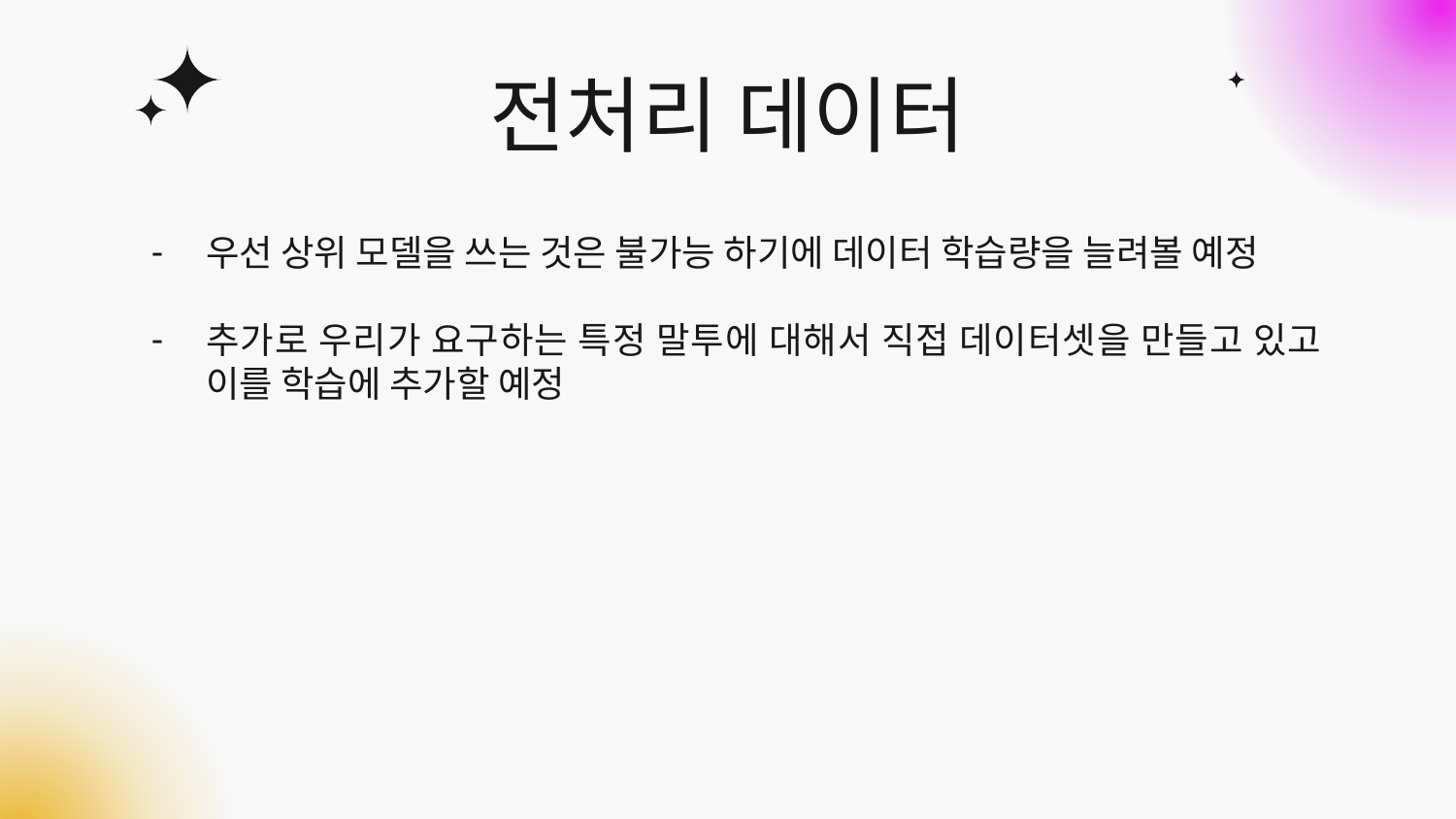

# 전처리 데이터

우선 상위 모델을 쓰는 것은 불가능 하기에 데이터 학습량을 늘려볼 예정

추가로 우리가 요구하는 특정 말투에 대해서 직접 데이터셋을 만들고 있고 이를 학습에 추가할 예정